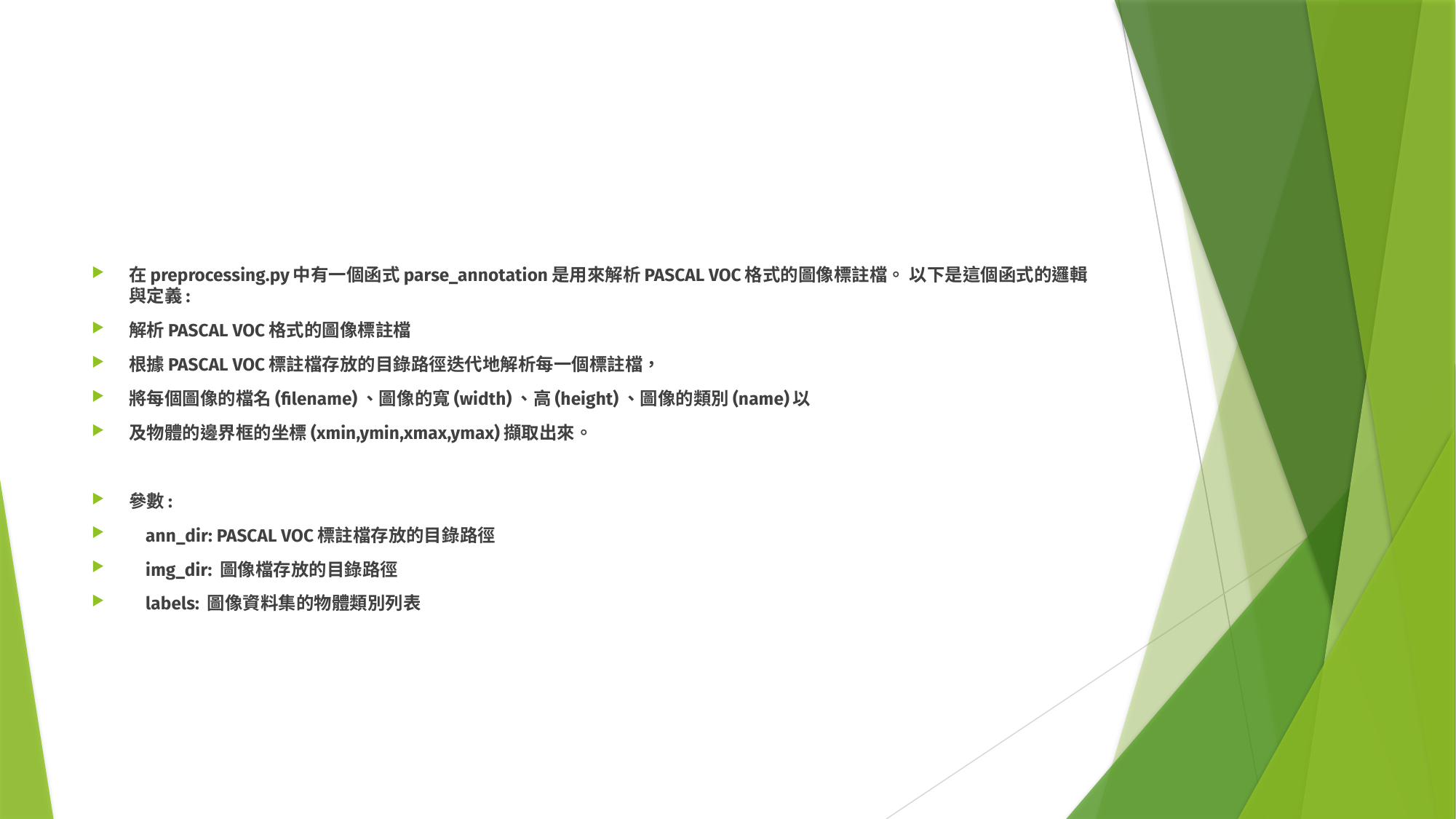

#
在preprocessing.py中有一個函式parse_annotation是用來解析PASCAL VOC格式的圖像標註檔。 以下是這個函式的邏輯與定義:
解析PASCAL VOC格式的圖像標註檔
根據PASCAL VOC標註檔存放的目錄路徑迭代地解析每一個標註檔，
將每個圖像的檔名(filename)、圖像的寬(width)、高(height)、圖像的類別(name)以
及物體的邊界框的坐標(xmin,ymin,xmax,ymax)擷取出來。

參數:
    ann_dir: PASCAL VOC標註檔存放的目錄路徑
    img_dir: 圖像檔存放的目錄路徑
    labels: 圖像資料集的物體類別列表